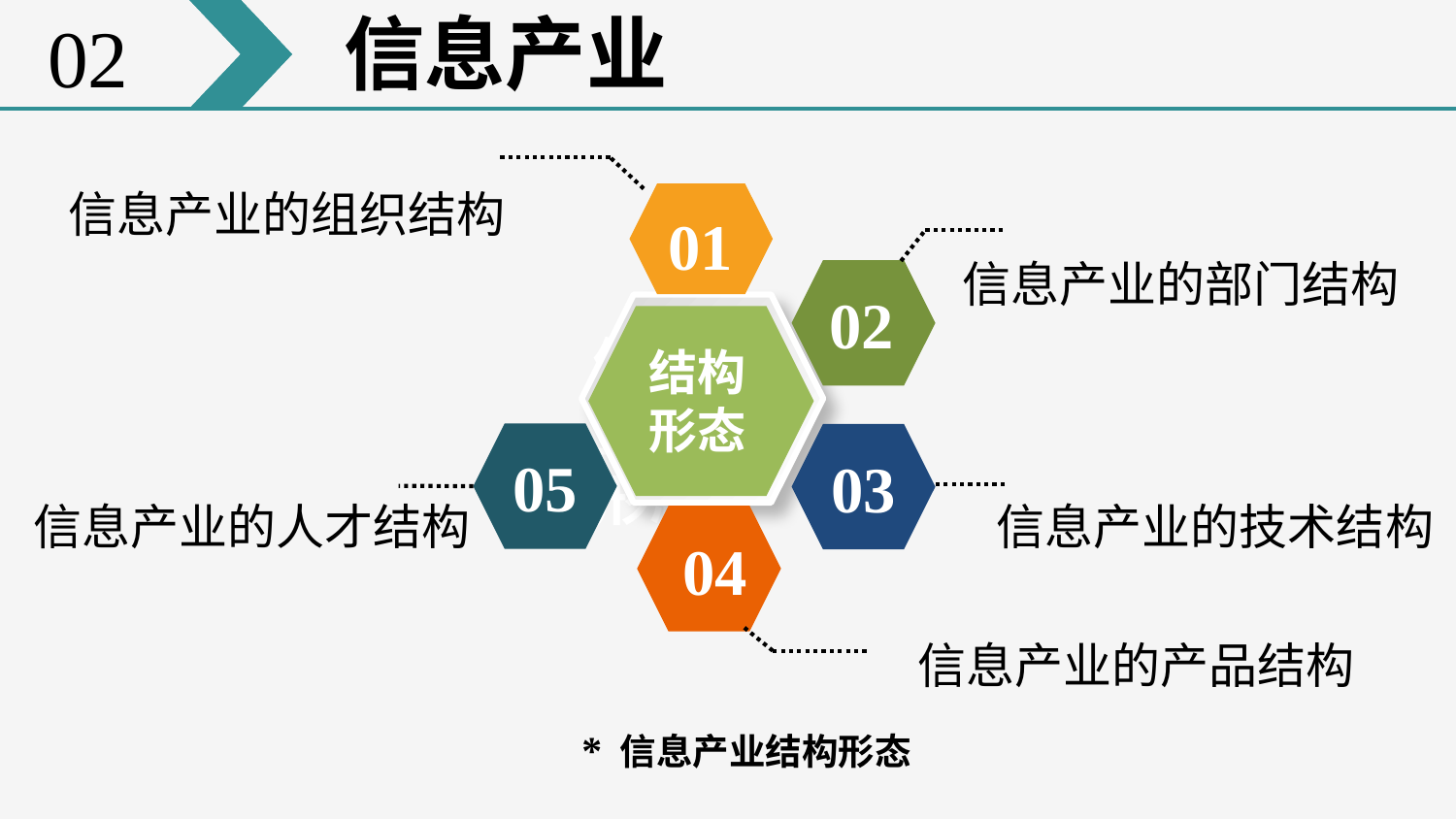

信息产业

02
信息产业的组织结构
01

信息产业的部门结构

02

信息产
业结构
形态
结构
形态
05
03
信息产业的人才结构
信息产业的技术结构

04
信息产业的产品结构
* 信息产业结构形态